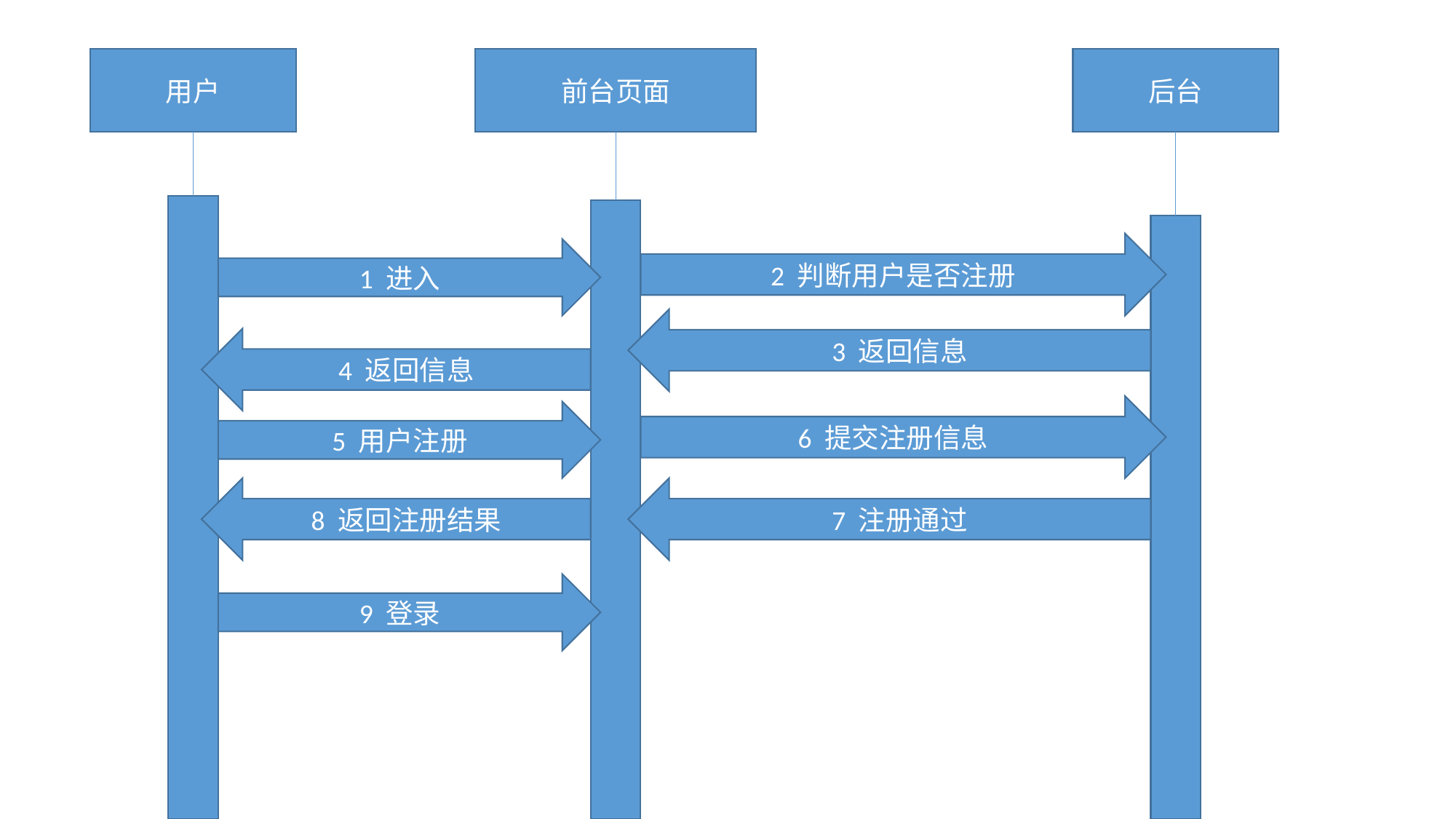

用户
前台页面
后台

2 判断用户是否注册
1 进入
3 返回信息
4 返回信息
6 提交注册信息
5 用户注册
8 返回注册结果
7 注册通过
9 登录